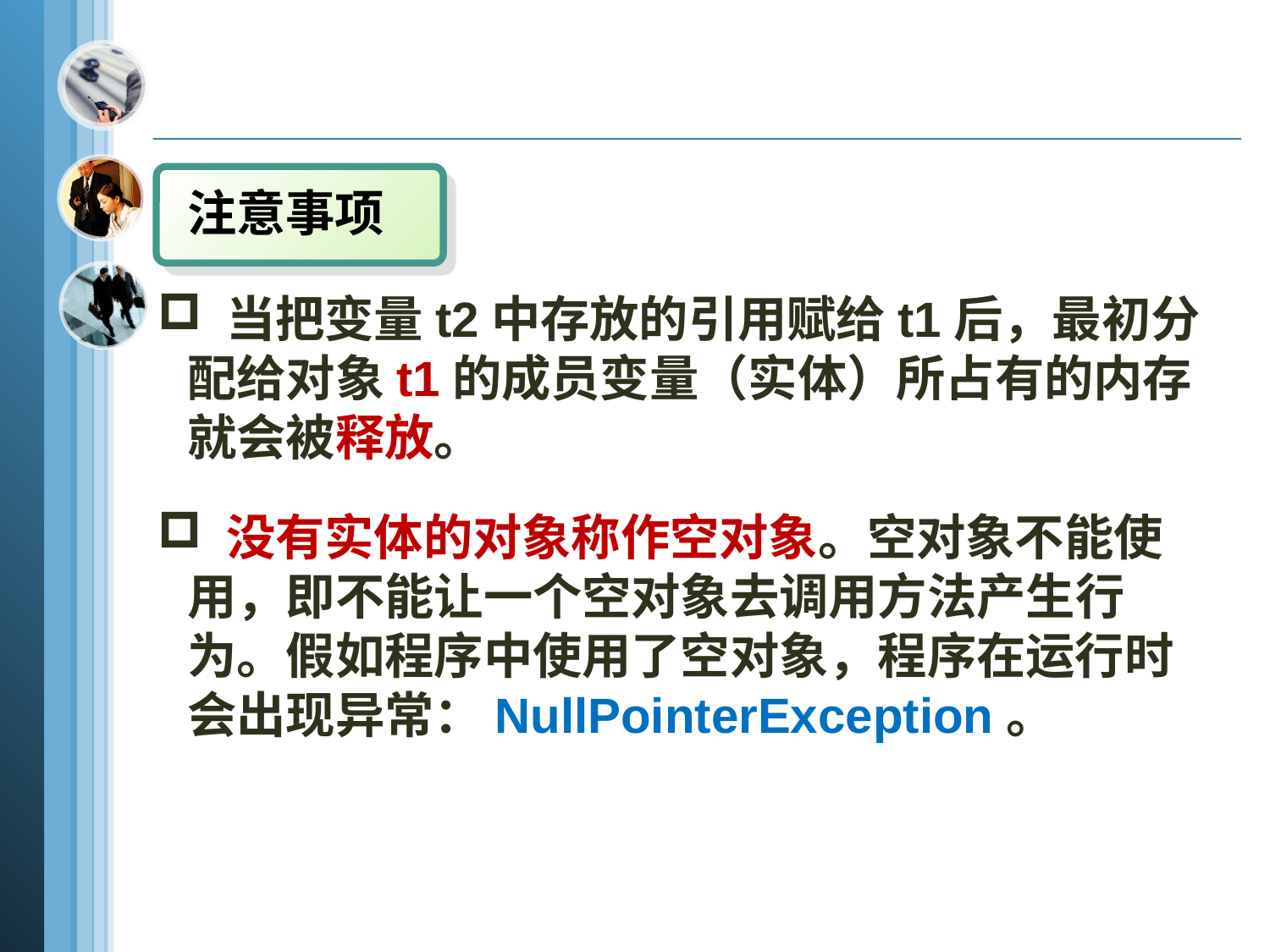

注意事项
 当把变量t2中存放的引用赋给t1后，最初分配给对象t1的成员变量（实体）所占有的内存就会被释放。
 没有实体的对象称作空对象。空对象不能使用，即不能让一个空对象去调用方法产生行为。假如程序中使用了空对象，程序在运行时会出现异常：NullPointerException。